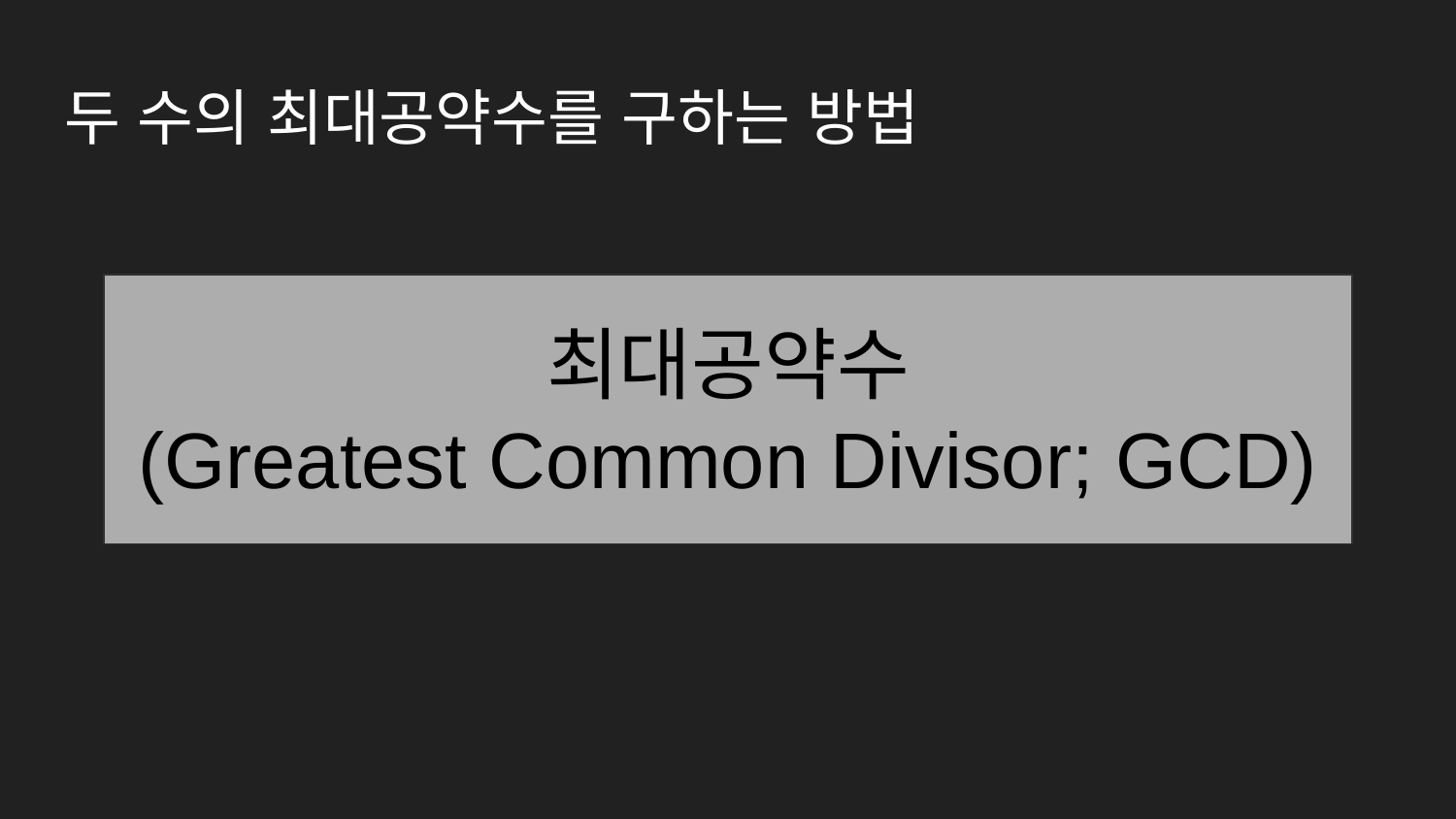

# 두 수의 최대공약수를 구하는 방법
최대공약수
(Greatest Common Divisor; GCD)